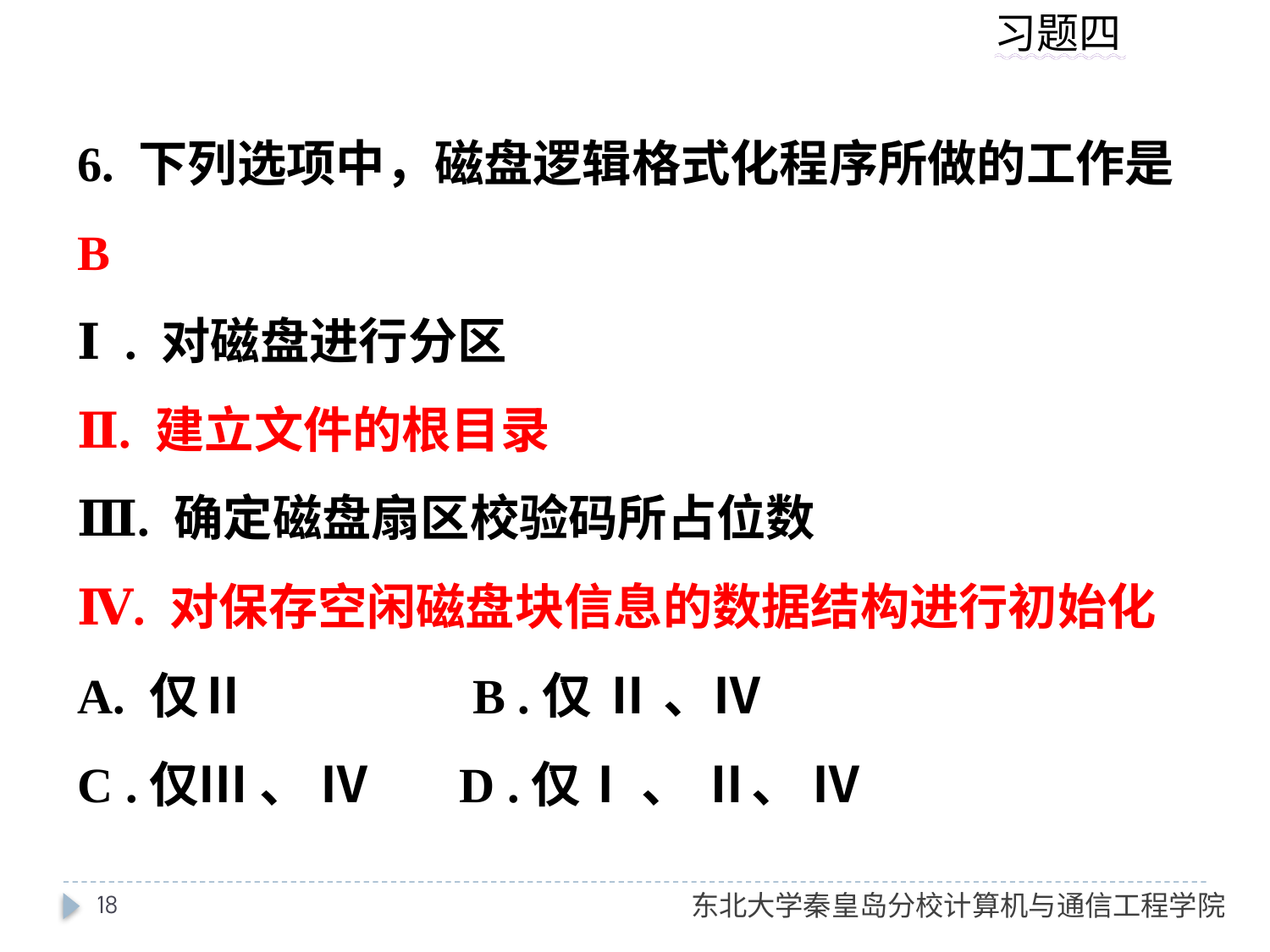

6. 下列选项中，磁盘逻辑格式化程序所做的工作是B
Ⅰ  . 对磁盘进行分区
Ⅱ. 建立文件的根目录
Ⅲ. 确定磁盘扇区校验码所占位数
Ⅳ. 对保存空闲磁盘块信息的数据结构进行初始化
A. 仅Ⅱ                   B .仅 Ⅱ 、Ⅳ
C .仅Ⅲ 、 Ⅳ       D .仅Ⅰ 、 Ⅱ、 Ⅳ
18